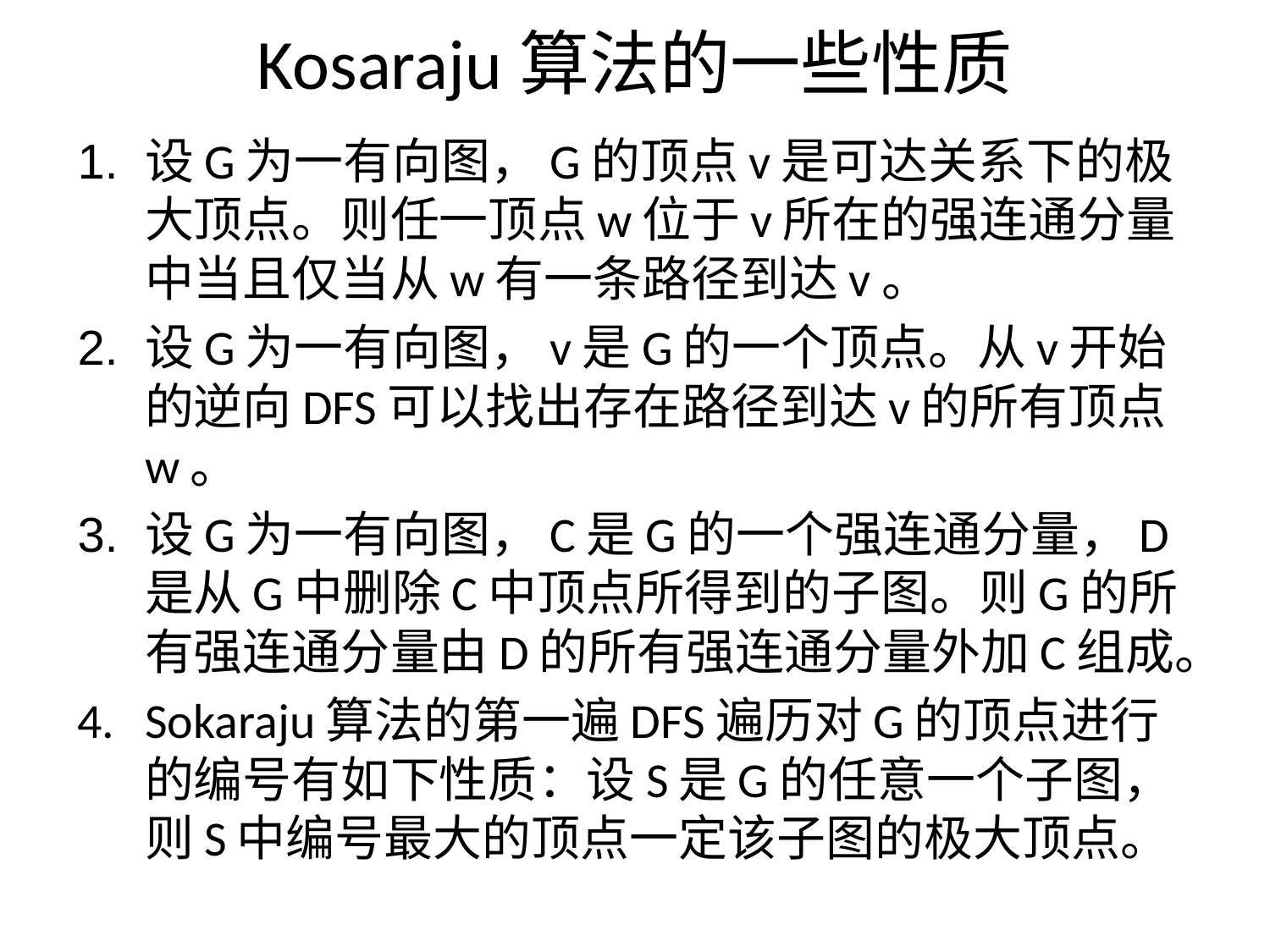

# Kosaraju算法的一些性质
设G为一有向图，G的顶点v是可达关系下的极大顶点。则任一顶点w位于v所在的强连通分量中当且仅当从w有一条路径到达v。
设G为一有向图，v是G的一个顶点。从v开始的逆向DFS可以找出存在路径到达v的所有顶点w。
设G为一有向图，C是G的一个强连通分量，D是从G中删除C中顶点所得到的子图。则G的所有强连通分量由D的所有强连通分量外加C组成。
Sokaraju算法的第一遍DFS遍历对G的顶点进行的编号有如下性质：设S是G的任意一个子图，则S中编号最大的顶点一定该子图的极大顶点。